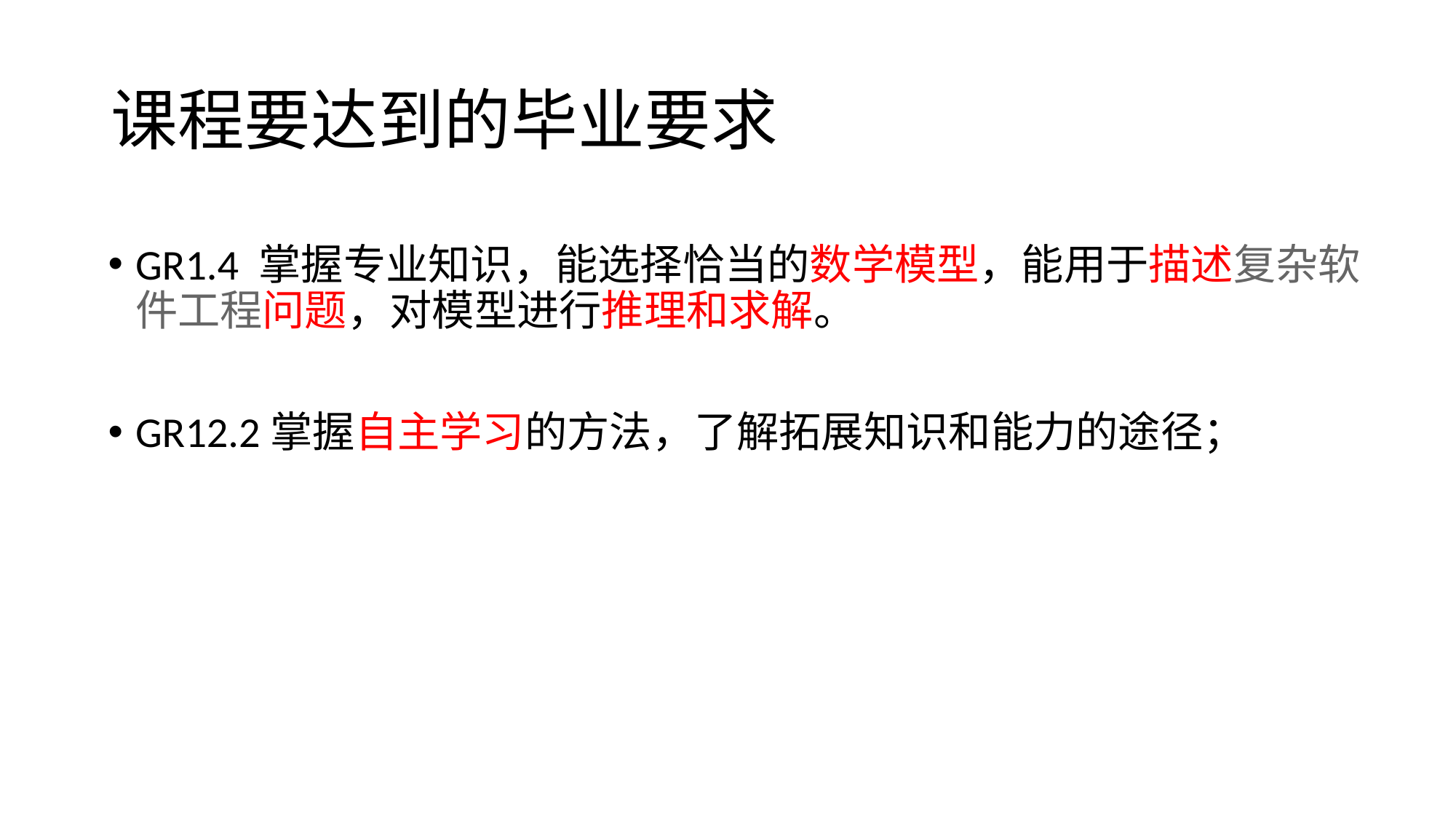

# 课程要达到的毕业要求
GR1.4 掌握专业知识，能选择恰当的数学模型，能用于描述复杂软件工程问题，对模型进行推理和求解。

GR12.2掌握自主学习的方法，了解拓展知识和能力的途径；